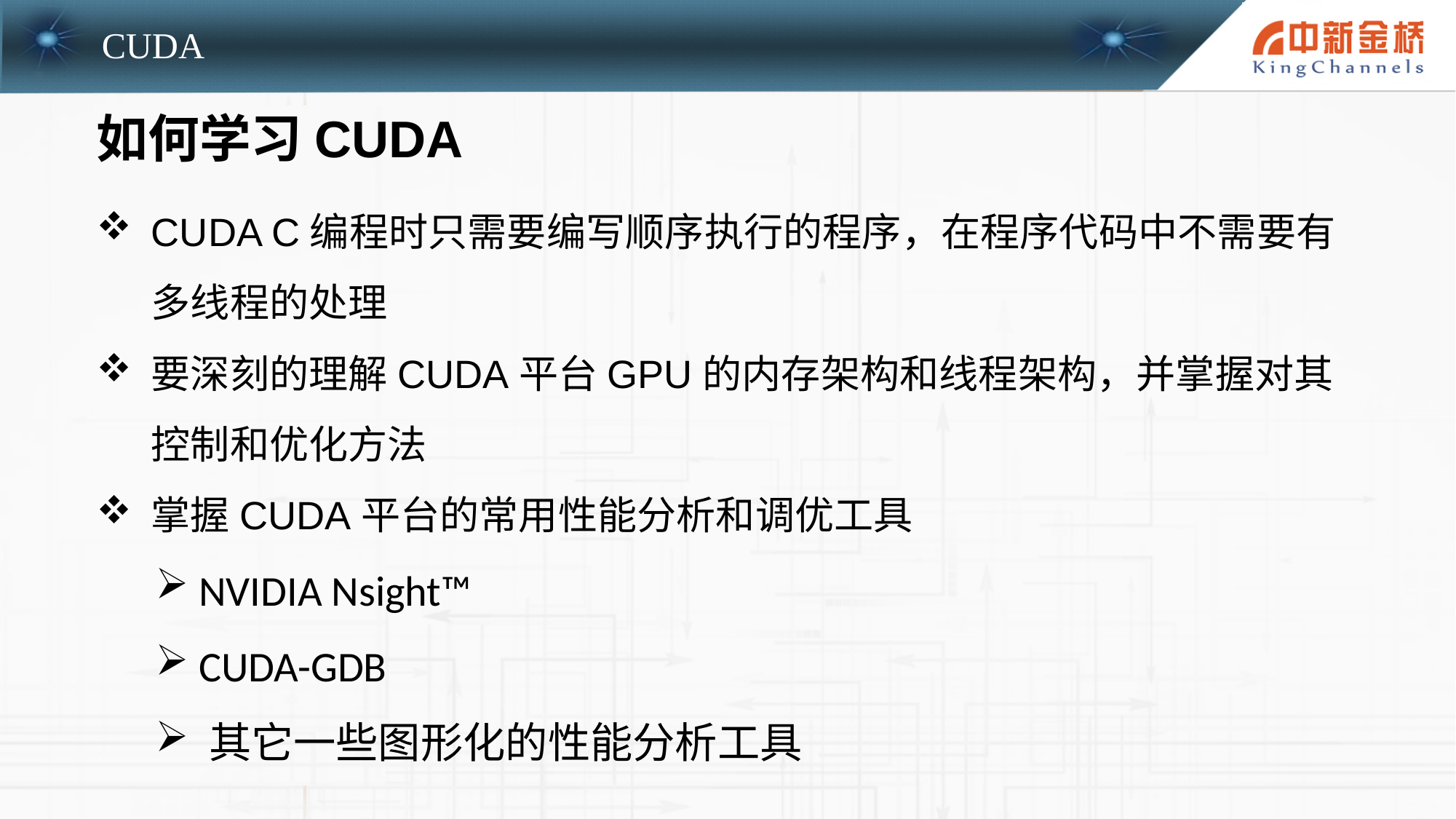

如何学习CUDA
CUDA C编程时只需要编写顺序执行的程序，在程序代码中不需要有多线程的处理
要深刻的理解CUDA平台GPU的内存架构和线程架构，并掌握对其控制和优化方法
掌握CUDA平台的常用性能分析和调优工具
 NVIDIA Nsight™
 CUDA-GDB
 其它一些图形化的性能分析工具